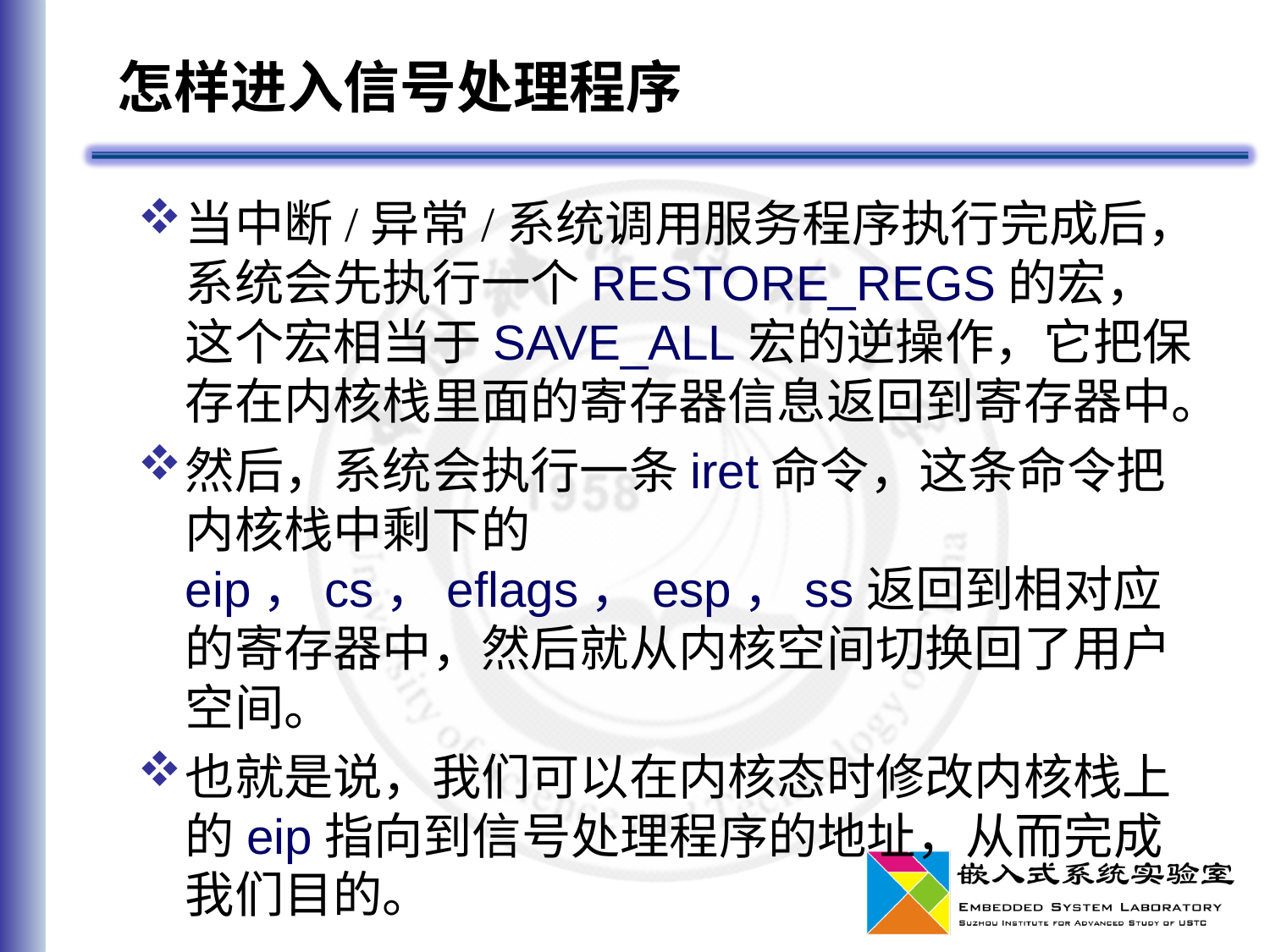

# 怎样进入信号处理程序
当中断/异常/系统调用服务程序执行完成后，系统会先执行一个RESTORE_REGS的宏，这个宏相当于SAVE_ALL宏的逆操作，它把保存在内核栈里面的寄存器信息返回到寄存器中。
然后，系统会执行一条iret命令，这条命令把内核栈中剩下的eip，cs，eflags，esp，ss返回到相对应的寄存器中，然后就从内核空间切换回了用户空间。
也就是说，我们可以在内核态时修改内核栈上的eip指向到信号处理程序的地址，从而完成我们目的。